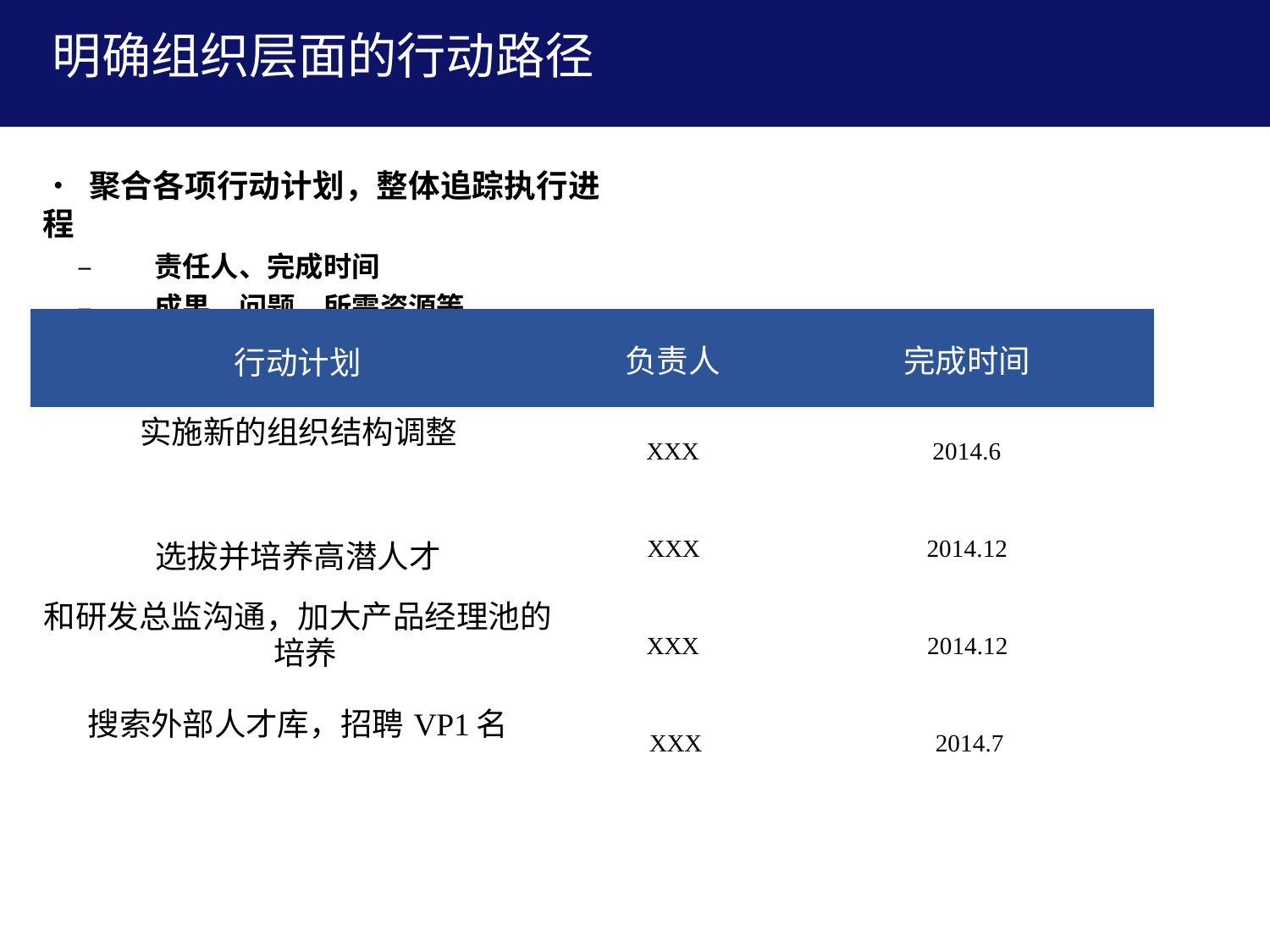

# 明确组织层面的行动路径

• 聚合各项行动计划，整体追踪执行进程
–	责任人、完成时间
–	成果、问题、所需资源等
| 行动计划 | 负责人 | 完成时间 |
| --- | --- | --- |
| 实施新的组织结构调整 | XXX | 2014.6 |
| 选拔并培养高潜人才 | XXX | 2014.12 |
| 和研发总监沟通，加大产品经理池的 培养 | XXX | 2014.12 |
| 搜索外部人才库，招聘VP1名 | XXX | 2014.7 |